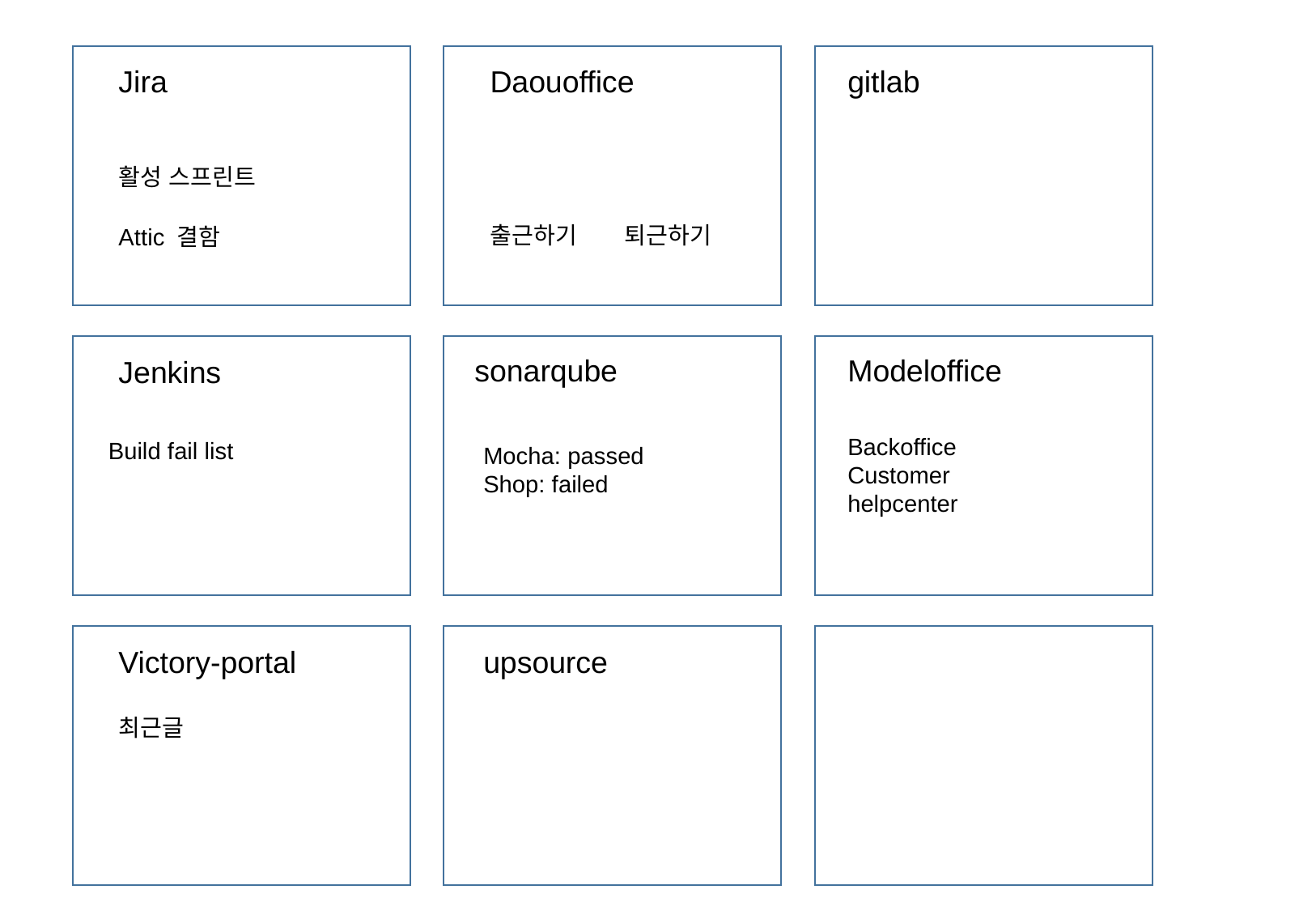

Jira
Daouoffice
gitlab
활성 스프린트
퇴근하기
출근하기
Attic 결함

sonarqube
Modeloffice
Jenkins
Backoffice
Customer
helpcenter
Build fail list
Mocha: passed
Shop: failed

Victory-portal
upsource
최근글